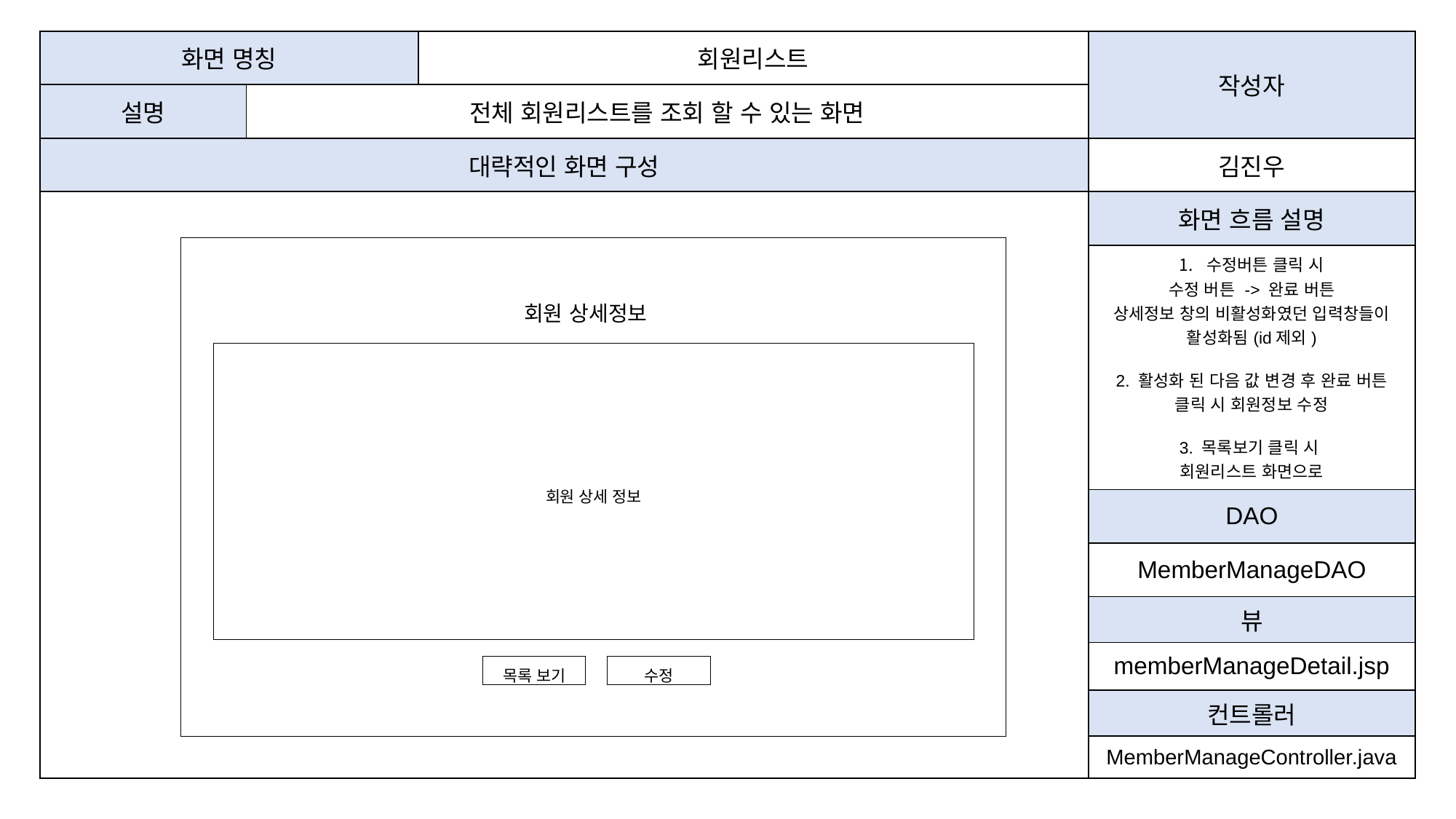

| 화면 명칭 |  | 회원리스트 | 작성자 |
| --- | --- | --- | --- |
| 설명 | 전체 회원리스트를 조회 할 수 있는 화면 |  |  |
| 대략적인 화면 구성 |  |  | 김진우 |
|  |  |  | 화면 흐름 설명 |
|  |  |  | 수정버튼 클릭 시 수정 버튼 -> 완료 버튼 상세정보 창의 비활성화였던 입력창들이 활성화됨(id제외) 2. 활성화 된 다음 값 변경 후 완료 버튼 클릭 시 회원정보 수정 3. 목록보기 클릭 시 회원리스트 화면으로 |
|  |  |  | DAO |
|  |  |  | MemberManageDAO |
|  |  |  | 뷰 |
|  |  |  | memberManageDetail.jsp |
|  |  |  | 컨트롤러 |
|  |  |  | MemberManageController.java |

회원 상세정보
회원 상세 정보
목록 보기
수정